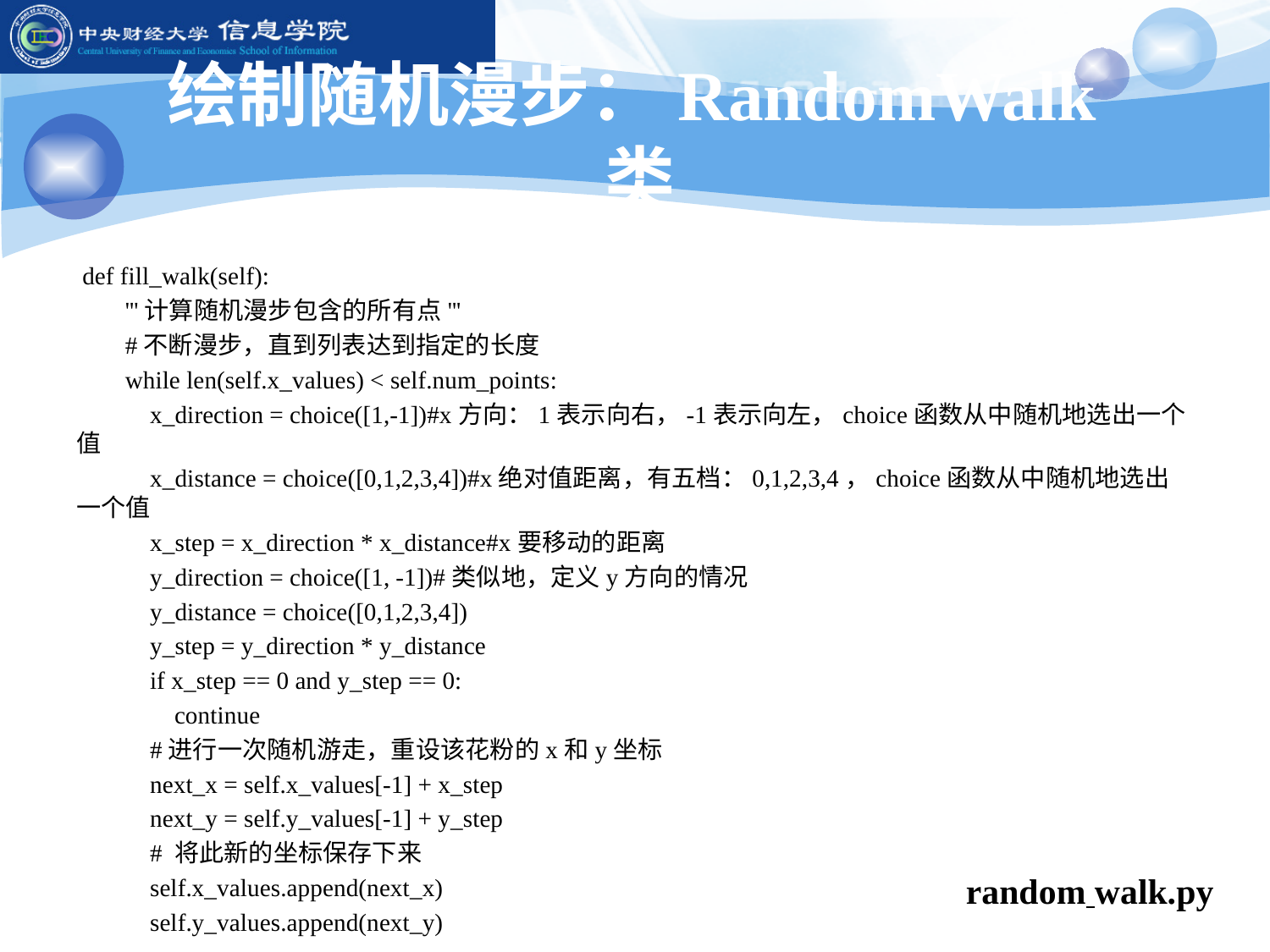

# 绘制随机漫步：RandomWalk类
 def fill_walk(self):
        '''计算随机漫步包含的所有点'''
        #不断漫步，直到列表达到指定的长度
        while len(self.x_values) < self.num_points:
            x_direction = choice([1,-1])#x方向：1表示向右，-1表示向左，choice函数从中随机地选出一个值
            x_distance = choice([0,1,2,3,4])#x绝对值距离，有五档：0,1,2,3,4，choice函数从中随机地选出一个值
            x_step = x_direction * x_distance#x要移动的距离
            y_direction = choice([1, -1])#类似地，定义y方向的情况
            y_distance = choice([0,1,2,3,4])
            y_step = y_direction * y_distance
            if x_step == 0 and y_step == 0:
                continue
            #进行一次随机游走，重设该花粉的x和y坐标
            next_x = self.x_values[-1] + x_step
            next_y = self.y_values[-1] + y_step
            # 将此新的坐标保存下来
            self.x_values.append(next_x)
            self.y_values.append(next_y)
random walk.py